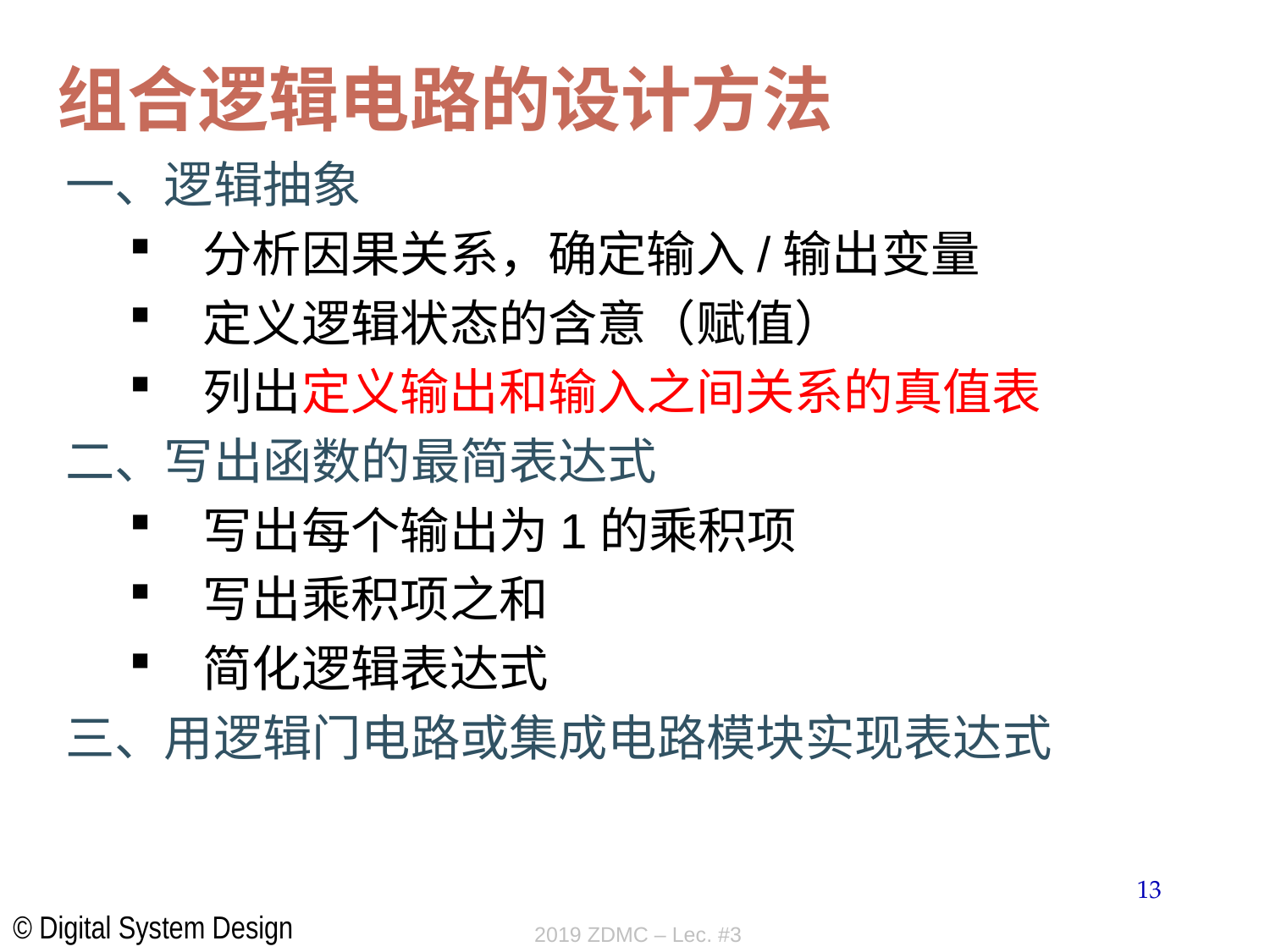

# 组合逻辑电路的设计方法
一、逻辑抽象
分析因果关系，确定输入/输出变量
定义逻辑状态的含意（赋值）
列出定义输出和输入之间关系的真值表
二、写出函数的最简表达式
写出每个输出为1的乘积项
写出乘积项之和
简化逻辑表达式
三、用逻辑门电路或集成电路模块实现表达式

13
2019 ZDMC – Lec. #3